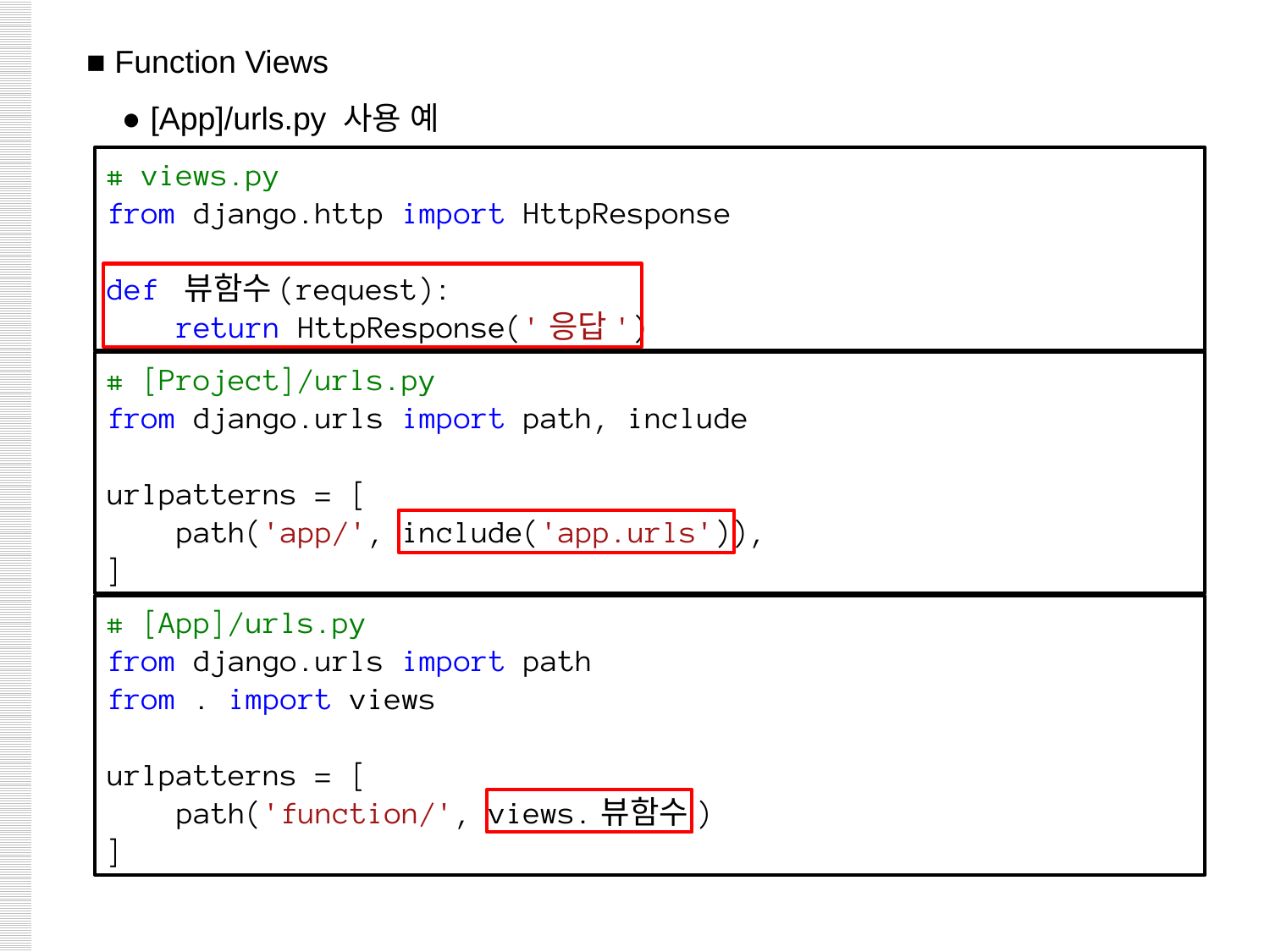

■ Function Views
    ● [App]/urls.py 사용 예
# views.py
from django.http import HttpResponse
def 뷰함수(request):
    return HttpResponse('응답')

# [Project]/urls.py
from django.urls import path, include
urlpatterns = [
    path('app/', include('app.urls')),
]

# [App]/urls.py
from django.urls import path
from . import views

urlpatterns = [
    path('function/', views.뷰함수)
]